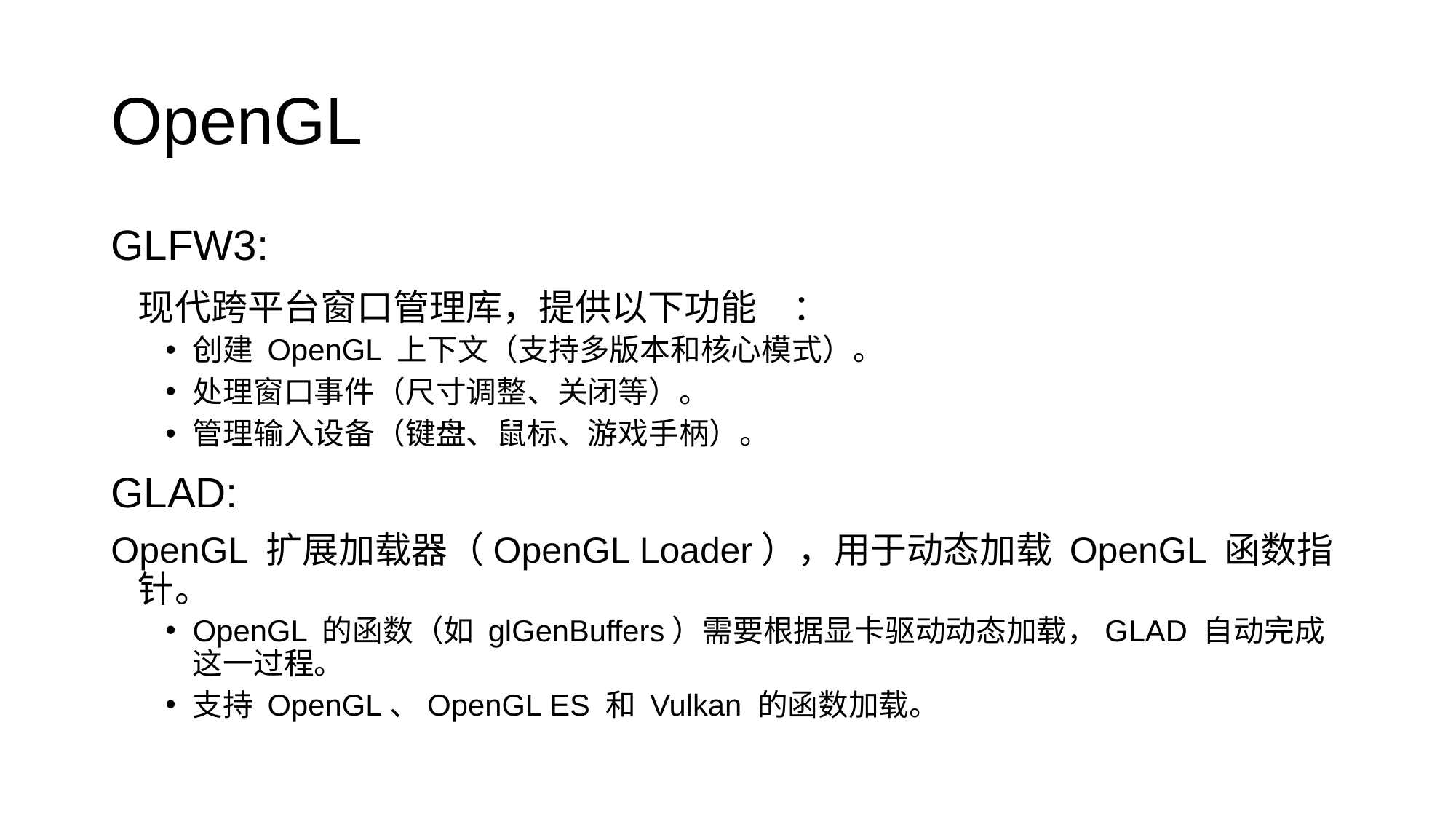

# OpenGL
GLFW3:
	现代跨平台窗口管理库，提供以下功能	：
创建 OpenGL 上下文（支持多版本和核心模式）。
处理窗口事件（尺寸调整、关闭等）。
管理输入设备（键盘、鼠标、游戏手柄）。
GLAD:
OpenGL 扩展加载器（OpenGL Loader），用于动态加载 OpenGL 函数指针。
OpenGL 的函数（如 glGenBuffers）需要根据显卡驱动动态加载，GLAD 自动完成这一过程。
支持 OpenGL、OpenGL ES 和 Vulkan 的函数加载。